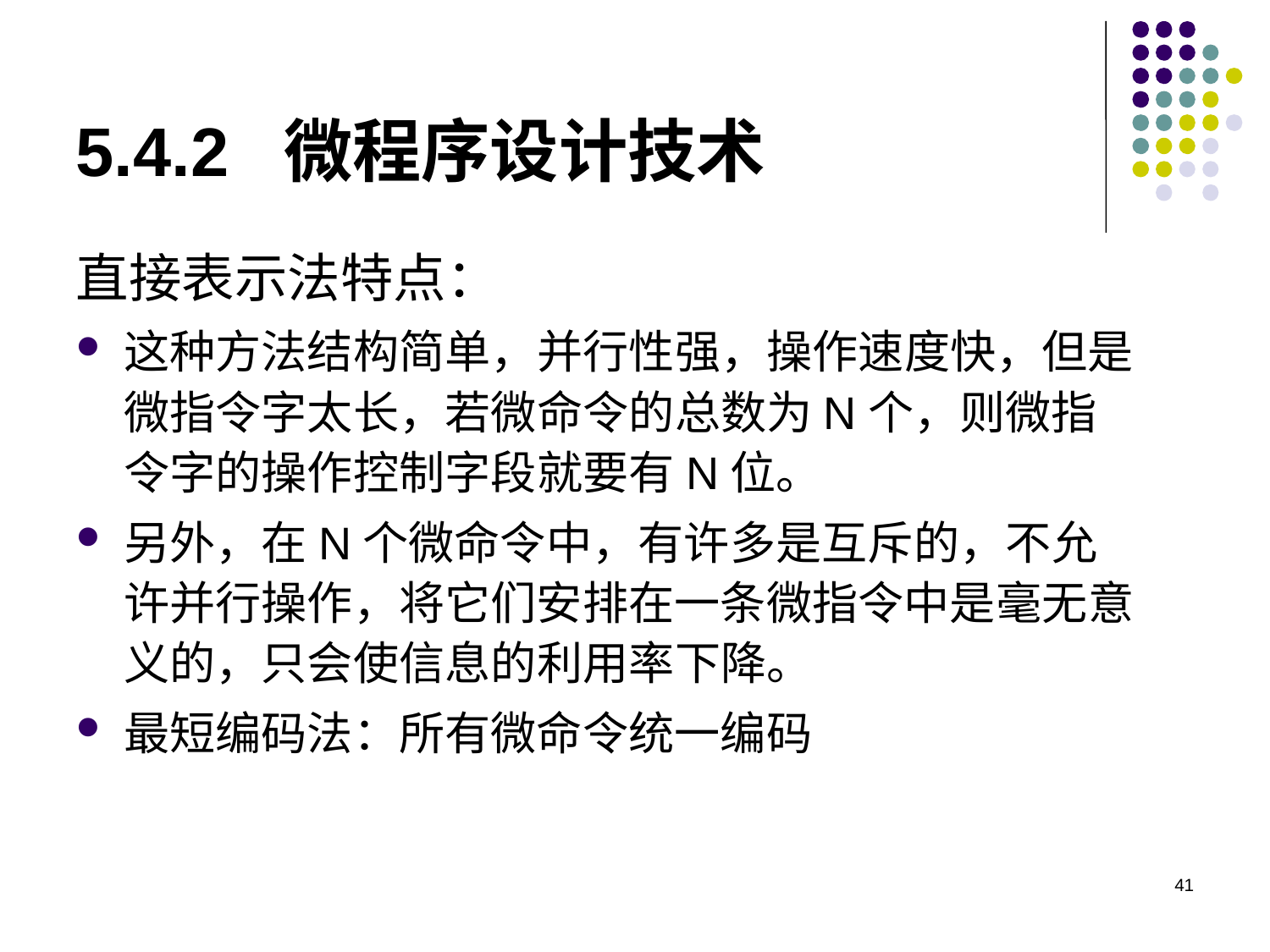

5.4.2  微程序设计技术
直接表示法特点：
这种方法结构简单，并行性强，操作速度快，但是微指令字太长，若微命令的总数为N个，则微指令字的操作控制字段就要有N位。
另外，在N个微命令中，有许多是互斥的，不允许并行操作，将它们安排在一条微指令中是毫无意义的，只会使信息的利用率下降。
最短编码法：所有微命令统一编码
41